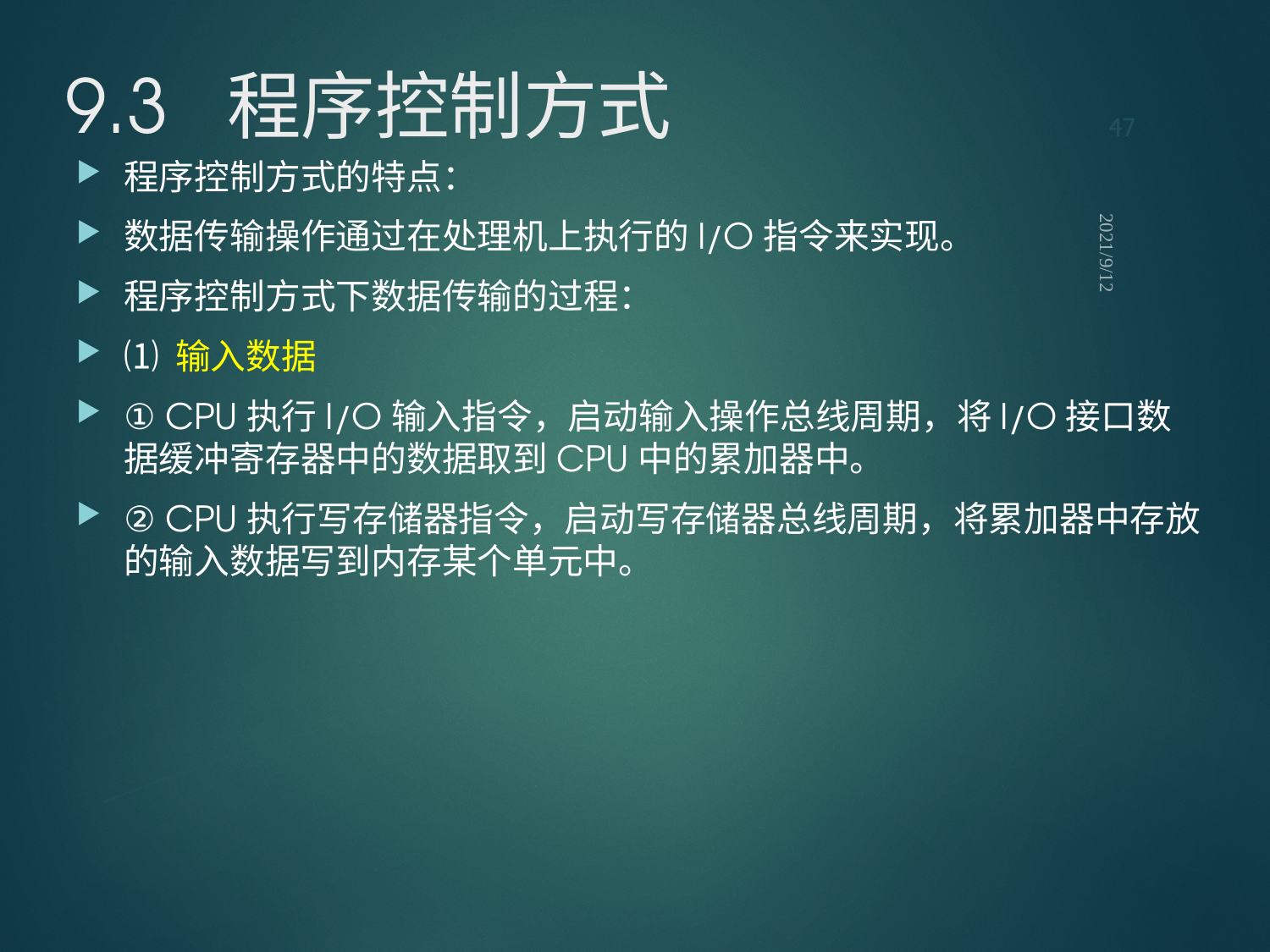

47
# 9.3  程序控制方式
程序控制方式的特点：
数据传输操作通过在处理机上执行的I/O指令来实现。
程序控制方式下数据传输的过程：
⑴ 输入数据
① CPU执行I/O输入指令，启动输入操作总线周期，将I/O接口数据缓冲寄存器中的数据取到CPU中的累加器中。
② CPU执行写存储器指令，启动写存储器总线周期，将累加器中存放的输入数据写到内存某个单元中。
2021/9/12